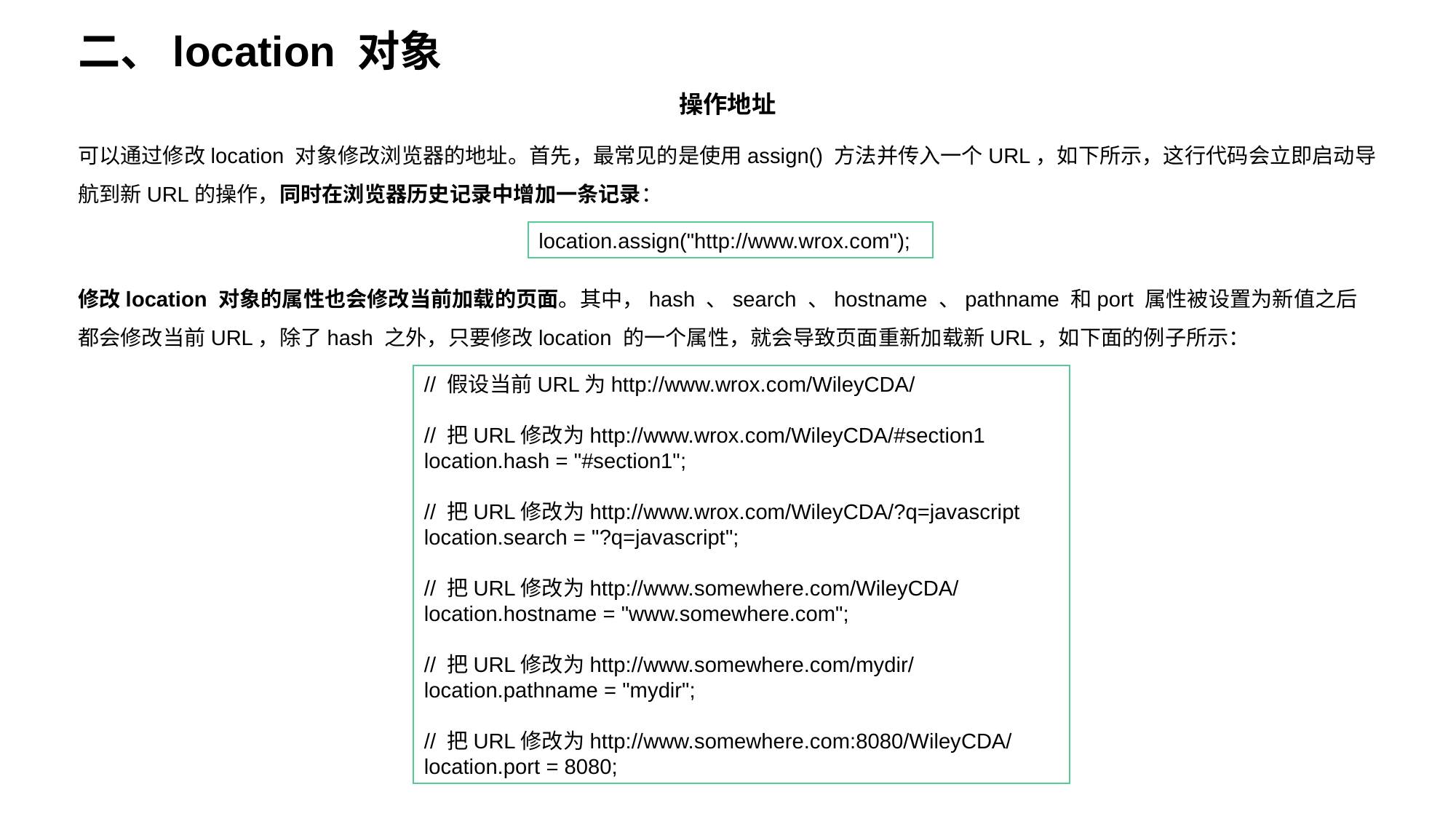

二、location 对象
操作地址
可以通过修改location 对象修改浏览器的地址。首先，最常见的是使用assign() 方法并传入一个URL，如下所示，这行代码会立即启动导航到新URL的操作，同时在浏览器历史记录中增加一条记录：
location.assign("http://www.wrox.com");
修改location 对象的属性也会修改当前加载的页面。其中，hash 、search 、hostname 、pathname 和port 属性被设置为新值之后都会修改当前URL，除了hash 之外，只要修改location 的一个属性，就会导致页面重新加载新URL，如下面的例子所示：
// 假设当前URL为http://www.wrox.com/WileyCDA/

// 把URL修改为http://www.wrox.com/WileyCDA/#section1
location.hash = "#section1";

// 把URL修改为http://www.wrox.com/WileyCDA/?q=javascript
location.search = "?q=javascript";

// 把URL修改为http://www.somewhere.com/WileyCDA/
location.hostname = "www.somewhere.com";

// 把URL修改为http://www.somewhere.com/mydir/
location.pathname = "mydir";

// 把URL修改为http://www.somewhere.com:8080/WileyCDA/
location.port = 8080;